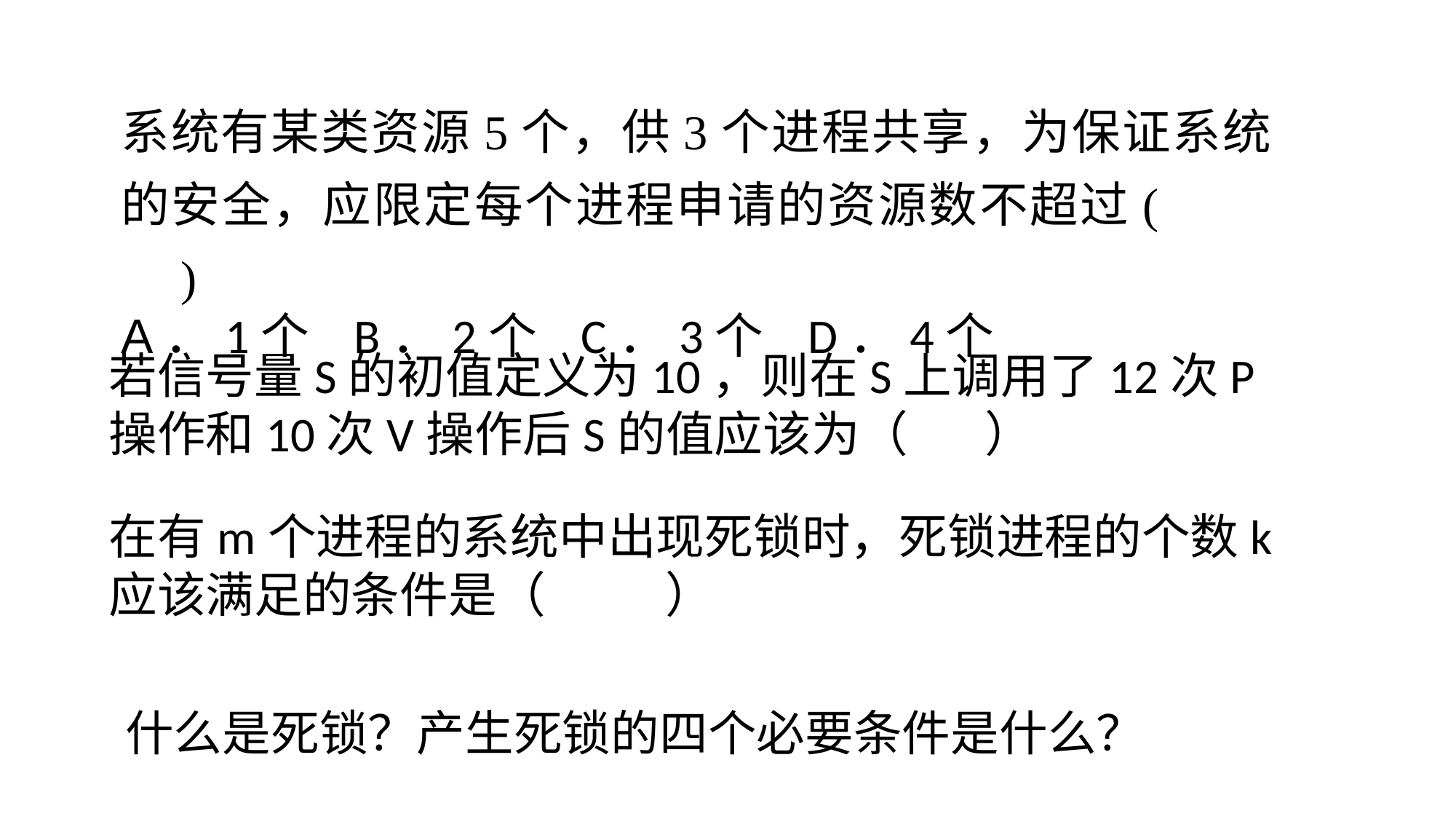

系统有某类资源5个，供3个进程共享，为保证系统的安全，应限定每个进程申请的资源数不超过(　　　)
A．1个   B．2个   C．3个   D．4个
若信号量S的初值定义为10，则在S上调用了12次P操作和10次V操作后S的值应该为（       ）
在有m个进程的系统中出现死锁时，死锁进程的个数k应该满足的条件是（           ）
什么是死锁？产生死锁的四个必要条件是什么？